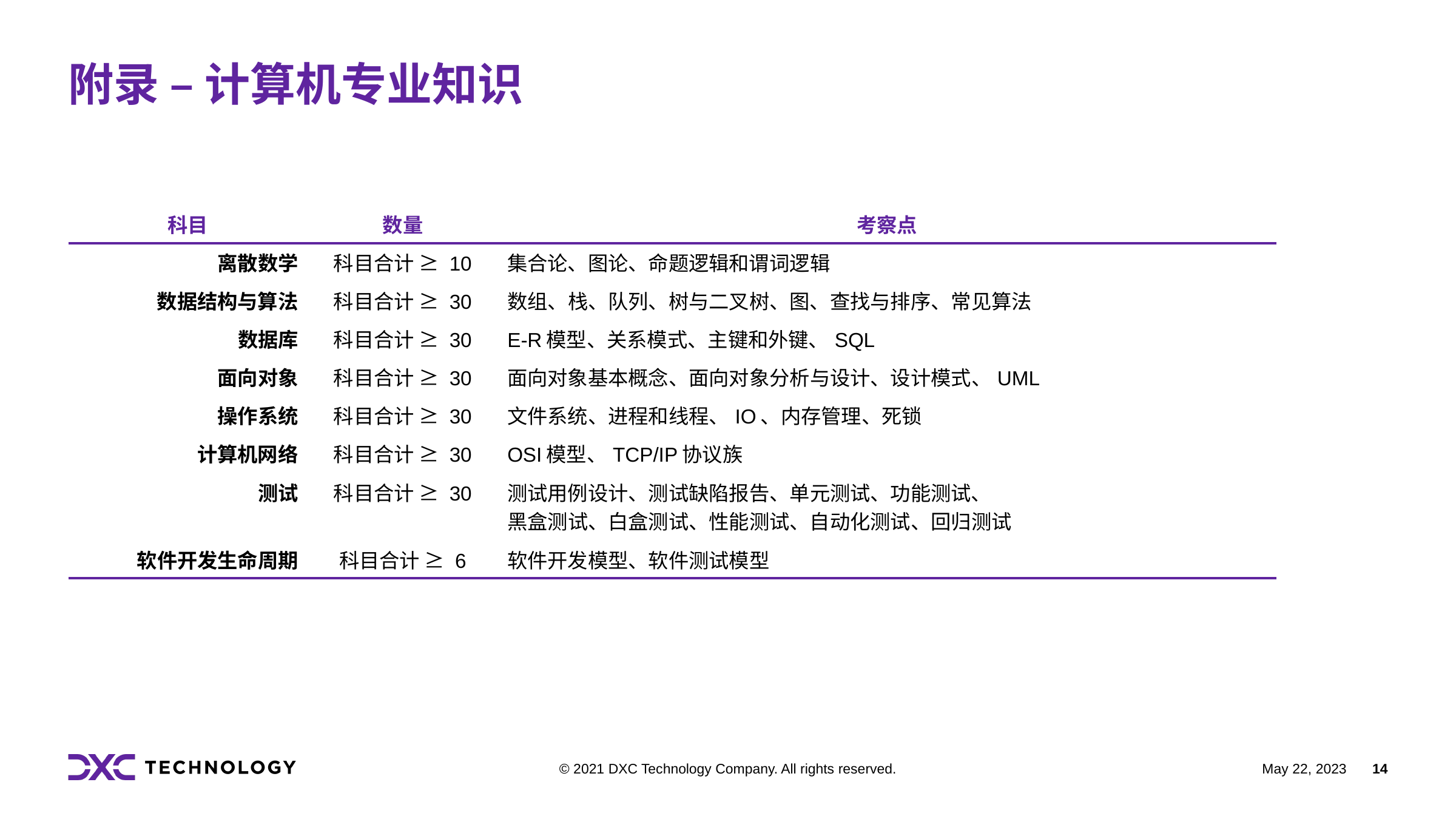

# 附录 – 计算机专业知识
| 科目 | 数量 | 考察点 |
| --- | --- | --- |
| 离散数学 | 科目合计 ≥ 10 | 集合论、图论、命题逻辑和谓词逻辑 |
| 数据结构与算法 | 科目合计 ≥ 30 | 数组、栈、队列、树与二叉树、图、查找与排序、常见算法 |
| 数据库 | 科目合计 ≥ 30 | E-R模型、关系模式、主键和外键、SQL |
| 面向对象 | 科目合计 ≥ 30 | 面向对象基本概念、面向对象分析与设计、设计模式、UML |
| 操作系统 | 科目合计 ≥ 30 | 文件系统、进程和线程、IO、内存管理、死锁 |
| 计算机网络 | 科目合计 ≥ 30 | OSI模型、TCP/IP协议族 |
| 测试 | 科目合计 ≥ 30 | 测试用例设计、测试缺陷报告、单元测试、功能测试、 黑盒测试、白盒测试、性能测试、自动化测试、回归测试 |
| 软件开发生命周期 | 科目合计 ≥ 6 | 软件开发模型、软件测试模型 |